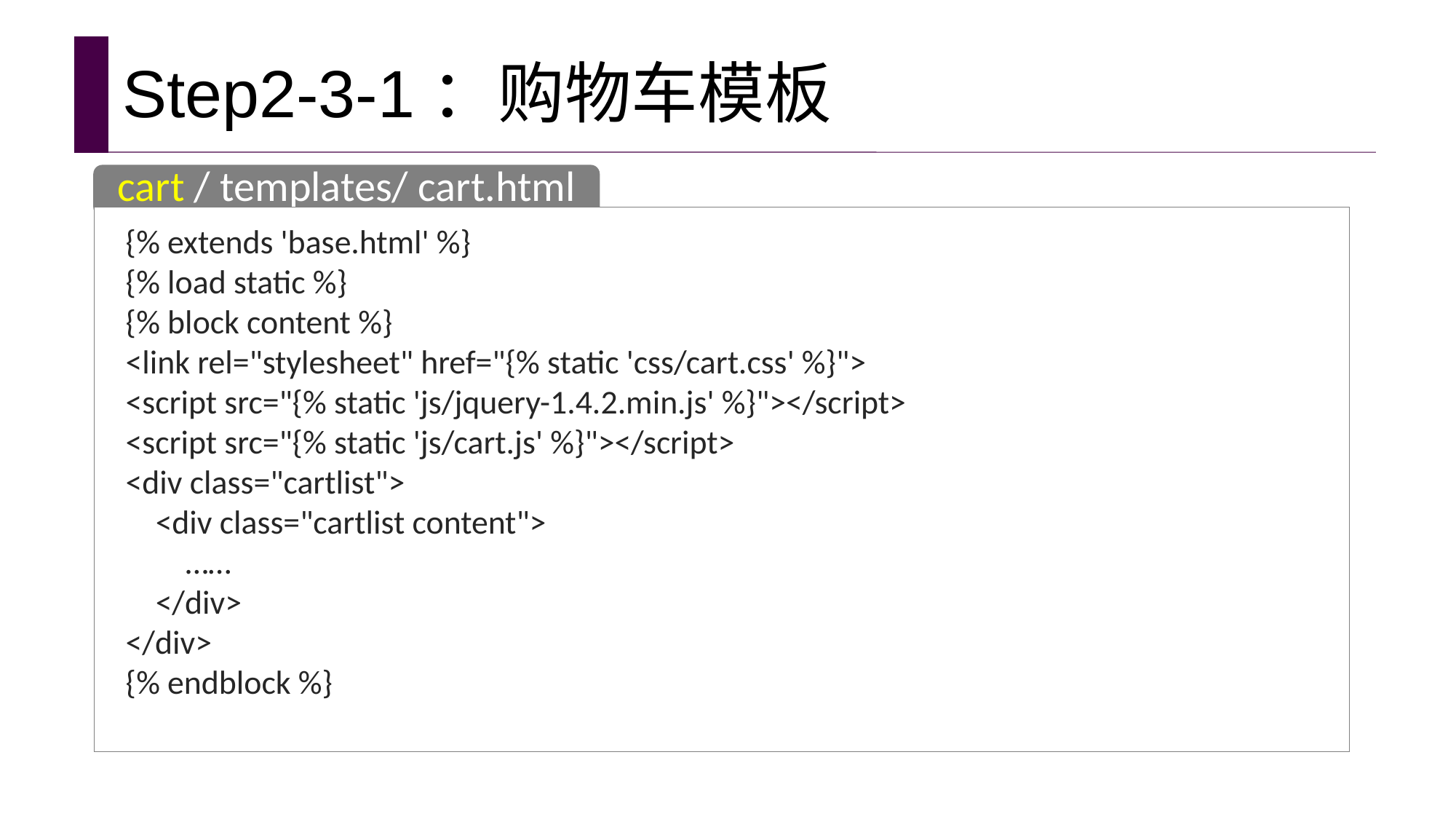

# Step2-3-1：购物车模板
cart / templates/ cart.html

{% extends 'base.html' %}
{% load static %}
{% block content %}
<link rel="stylesheet" href="{% static 'css/cart.css' %}">
<script src="{% static 'js/jquery-1.4.2.min.js' %}"></script>
<script src="{% static 'js/cart.js' %}"></script>
<div class="cartlist">
    <div class="cartlist content">
        ……
    </div>
</div>
{% endblock %}